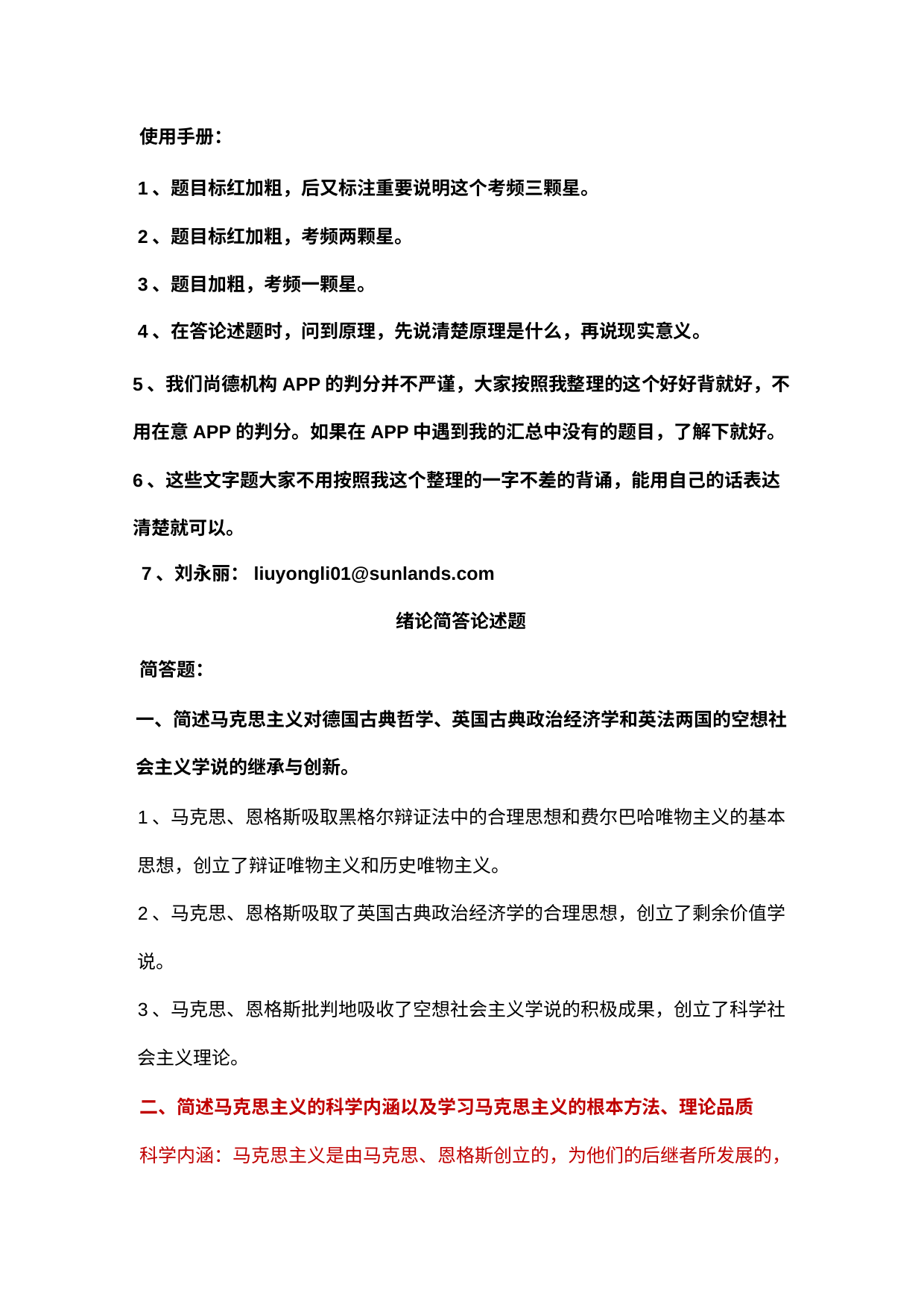

使用手册：
1、题目标红加粗，后又标注重要说明这个考频三颗星。

2、题目标红加粗，考频两颗星。

3、题目加粗，考频一颗星。
4、在答论述题时，问到原理，先说清楚原理是什么，再说现实意义。
5、我们尚德机构APP的判分并不严谨，大家按照我整理的这个好好背就好，不

用在意APP的判分。如果在APP中遇到我的汇总中没有的题目，了解下就好。

6、这些文字题大家不用按照我这个整理的一字不差的背诵，能用自己的话表达

清楚就可以。
7、刘永丽：liuyongli01@sunlands.com
绪论简答论述题
简答题：
一、简述马克思主义对德国古典哲学、英国古典政治经济学和英法两国的空想社

会主义学说的继承与创新。
1、马克思、恩格斯吸取黑格尔辩证法中的合理思想和费尔巴哈唯物主义的基本

思想，创立了辩证唯物主义和历史唯物主义。
2、马克思、恩格斯吸取了英国古典政治经济学的合理思想，创立了剩余价值学

说。
3、马克思、恩格斯批判地吸收了空想社会主义学说的积极成果，创立了科学社

会主义理论。
二、简述马克思主义的科学内涵以及学习马克思主义的根本方法、理论品质

科学内涵：马克思主义是由马克思、恩格斯创立的，为他们的后继者所发展的，